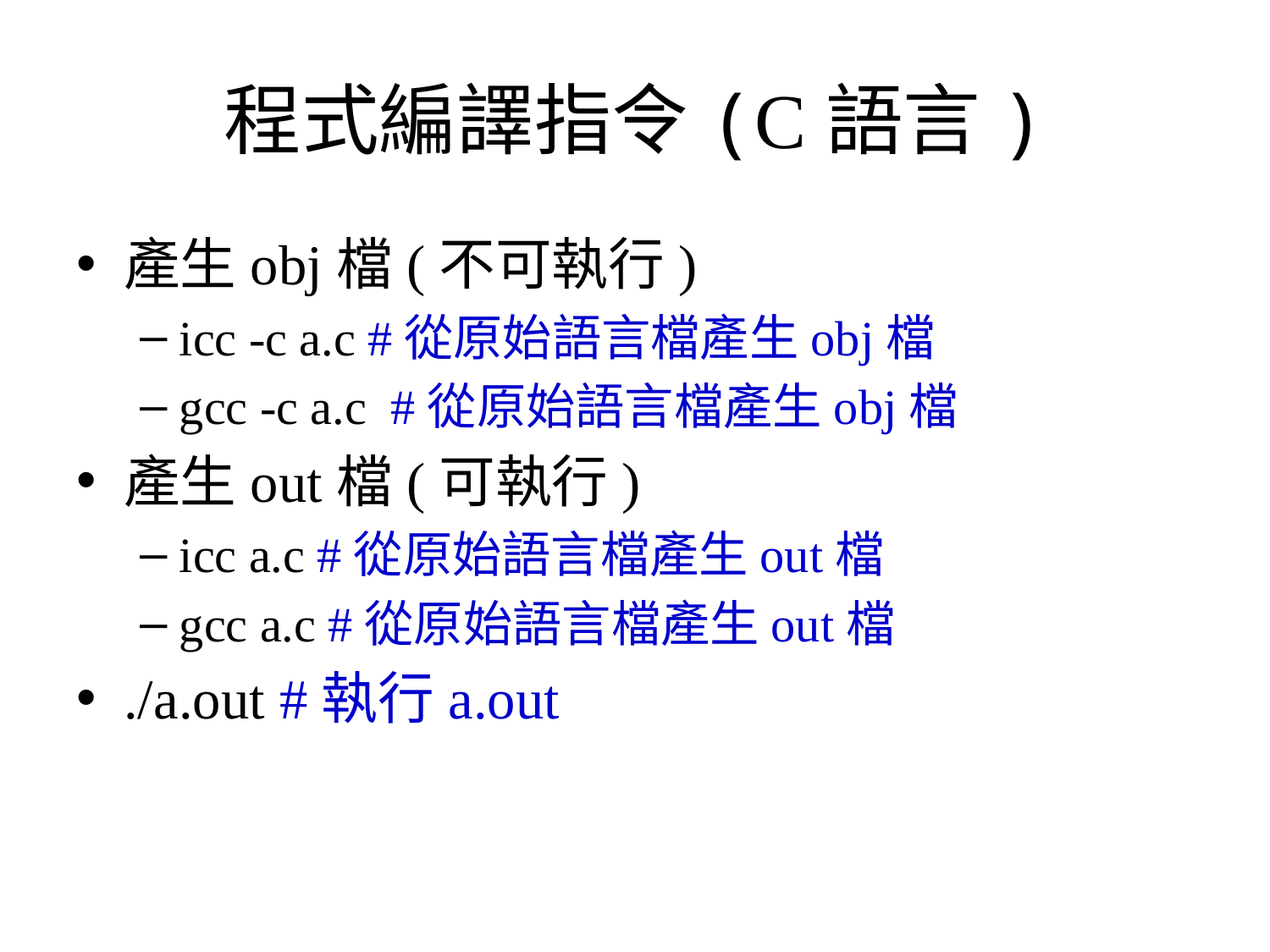

# 程式編譯指令(C語言)
產生obj檔(不可執行)
icc -c a.c #從原始語言檔產生obj檔
gcc -c a.c  #從原始語言檔產生obj檔
產生out檔(可執行)
icc a.c #從原始語言檔產生out檔
gcc a.c #從原始語言檔產生out檔
./a.out #執行a.out